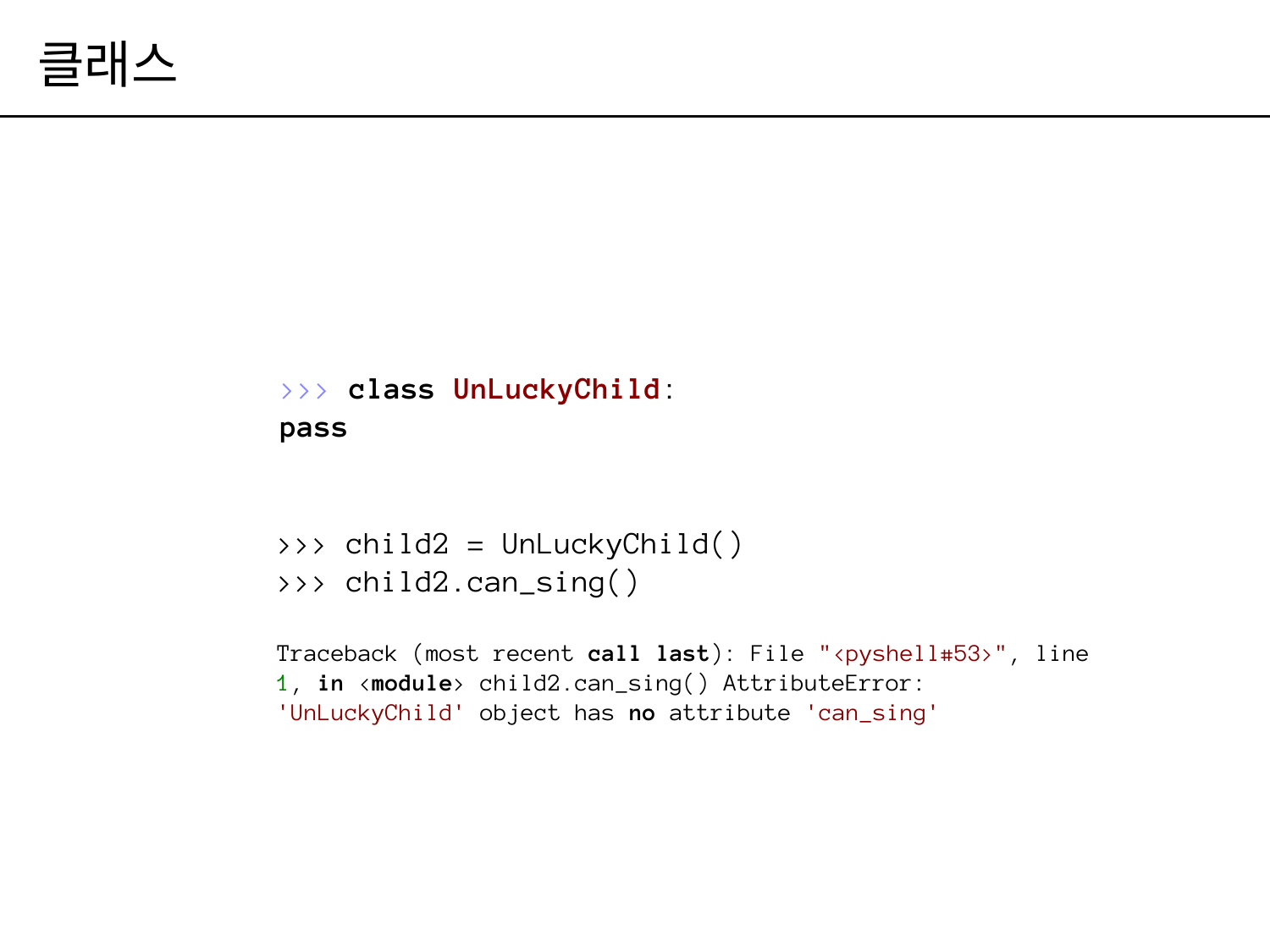

# 클래스
>>> class UnLuckyChild:
pass
>>> child2 = UnLuckyChild()
>>> child2.can_sing()

Traceback (most recent call last): File "<pyshell#53>", line 1, in <module> child2.can_sing() AttributeError: 'UnLuckyChild' object has no attribute 'can_sing'